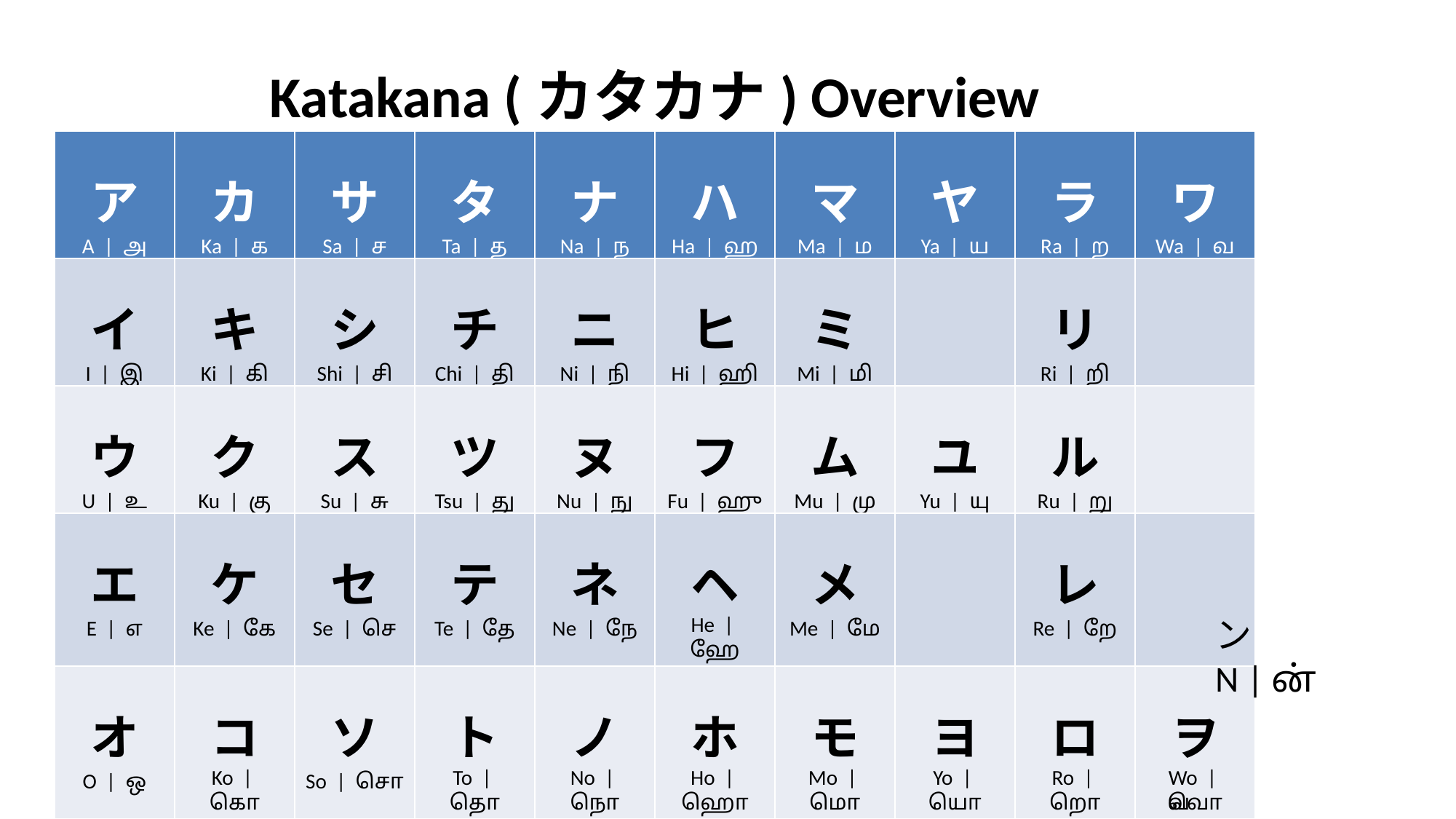

Katakana (カタカナ) Overview
| ア A | அ | カ Ka | க | サ Sa | ச | タ Ta | த | ナ Na | ந | ハ Ha | ஹ | マ Ma | ம | ヤ Ya | ய | ラ Ra | ற | ワ Wa | வ |
| --- | --- | --- | --- | --- | --- | --- | --- | --- | --- |
| イ I | இ | キ Ki | கி | シ Shi | சி | チ Chi | தி | ニ Ni | நி | ヒ Hi | ஹி | ミ Mi | மி |  | リ Ri | றி |  |
| ウ U | உ | ク Ku | கு | ス Su | சு | ツ Tsu | து | ヌ Nu | நு | フ Fu | ஹு | ム Mu | மு | ユ Yu | யு | ル Ru | று |  |
| エ E | எ | ケ Ke | கே | セ Se | செ | テ Te | தே | ネ Ne | நே | ヘ He | ஹே | メ Me | மே |  | レ Re | றே |  |
| オ O | ஒ | コ Ko | கொ | ソ So | சொ | ト To | தொ | ノ No | நொ | ホ Ho | ஹொ | モ Mo | மொ | ヨ Yo | யொ | ロ Ro | றொ | ヲ Wo | வொ |
ン
N | ன்